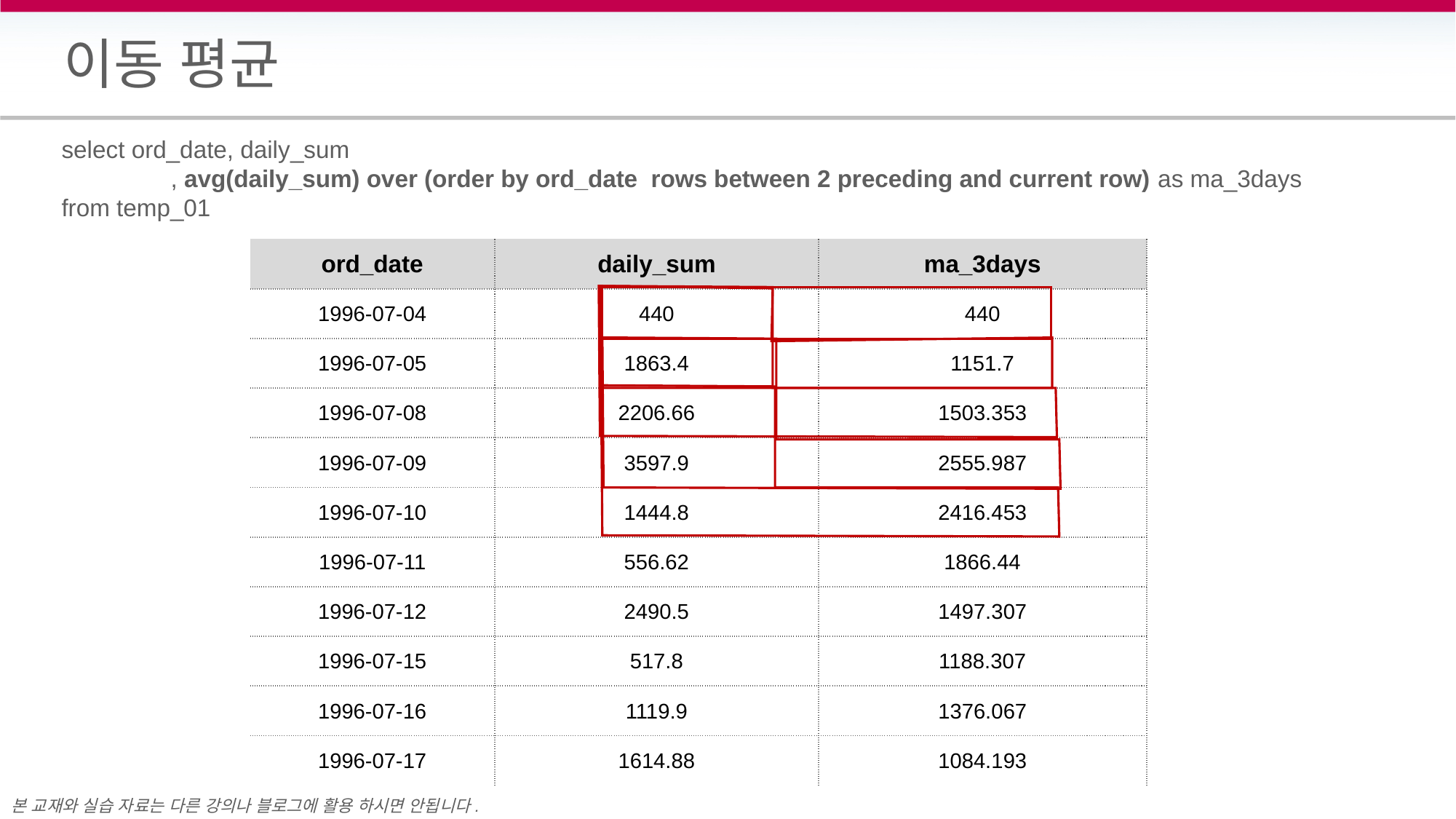

# 이동 평균
select ord_date, daily_sum
	, avg(daily_sum) over (order by ord_date  rows between 2 preceding and current row) as ma_3days
from temp_01
| ord\_date | daily\_sum | ma\_3days |
| --- | --- | --- |
| 1996-07-04 | 440 | 440 |
| 1996-07-05 | 1863.4 | 1151.7 |
| 1996-07-08 | 2206.66 | 1503.353 |
| 1996-07-09 | 3597.9 | 2555.987 |
| 1996-07-10 | 1444.8 | 2416.453 |
| 1996-07-11 | 556.62 | 1866.44 |
| 1996-07-12 | 2490.5 | 1497.307 |
| 1996-07-15 | 517.8 | 1188.307 |
| 1996-07-16 | 1119.9 | 1376.067 |
| 1996-07-17 | 1614.88 | 1084.193 |